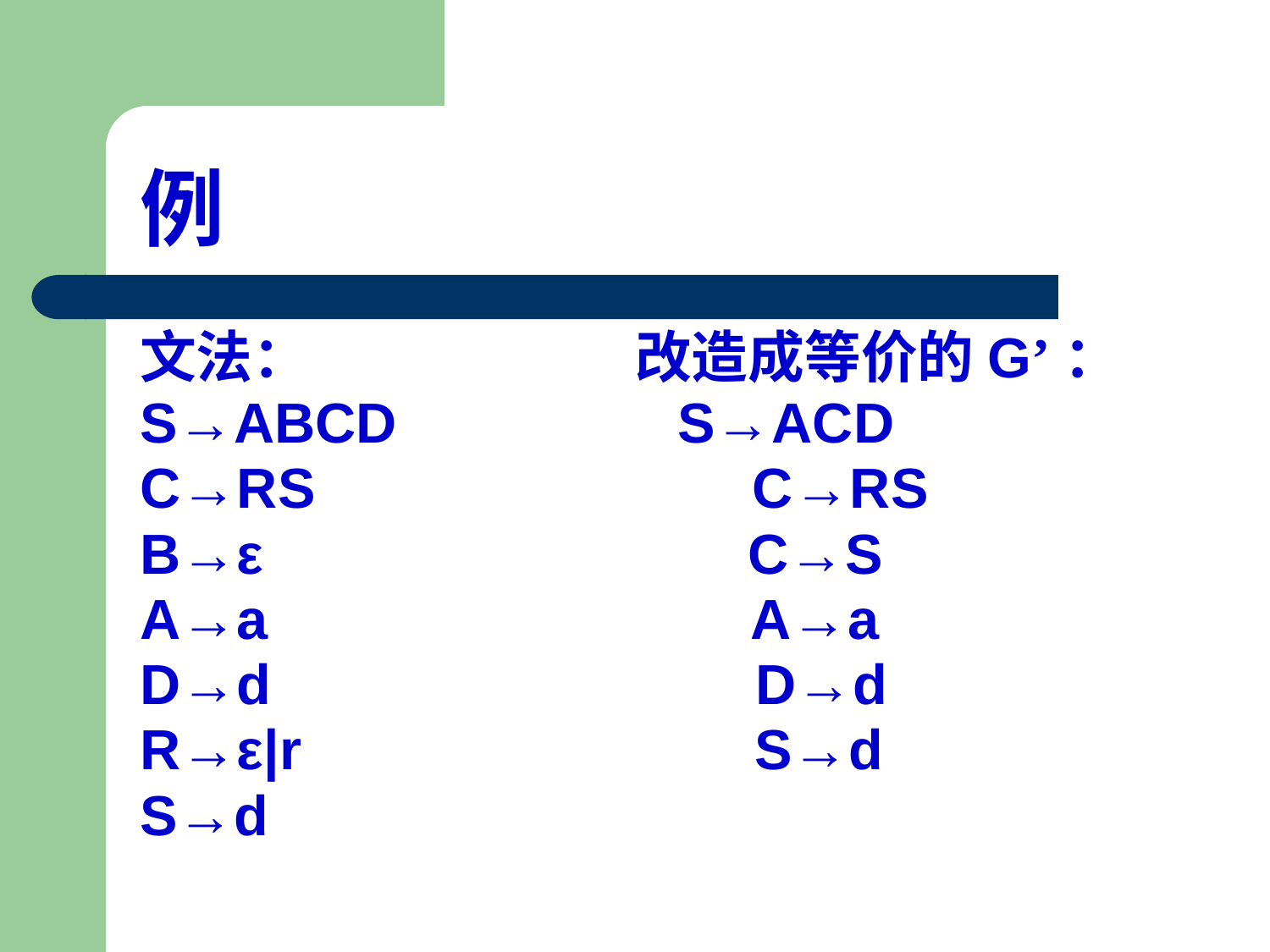

# 例
文法： 	               改造成等价的G’：
S→ABCD 		       S→ACD
C→RS                            C→RS
B→ε                               C→S
A→a                               A→a
D→d                               D→d
R→ε|r                             S→d
S→d